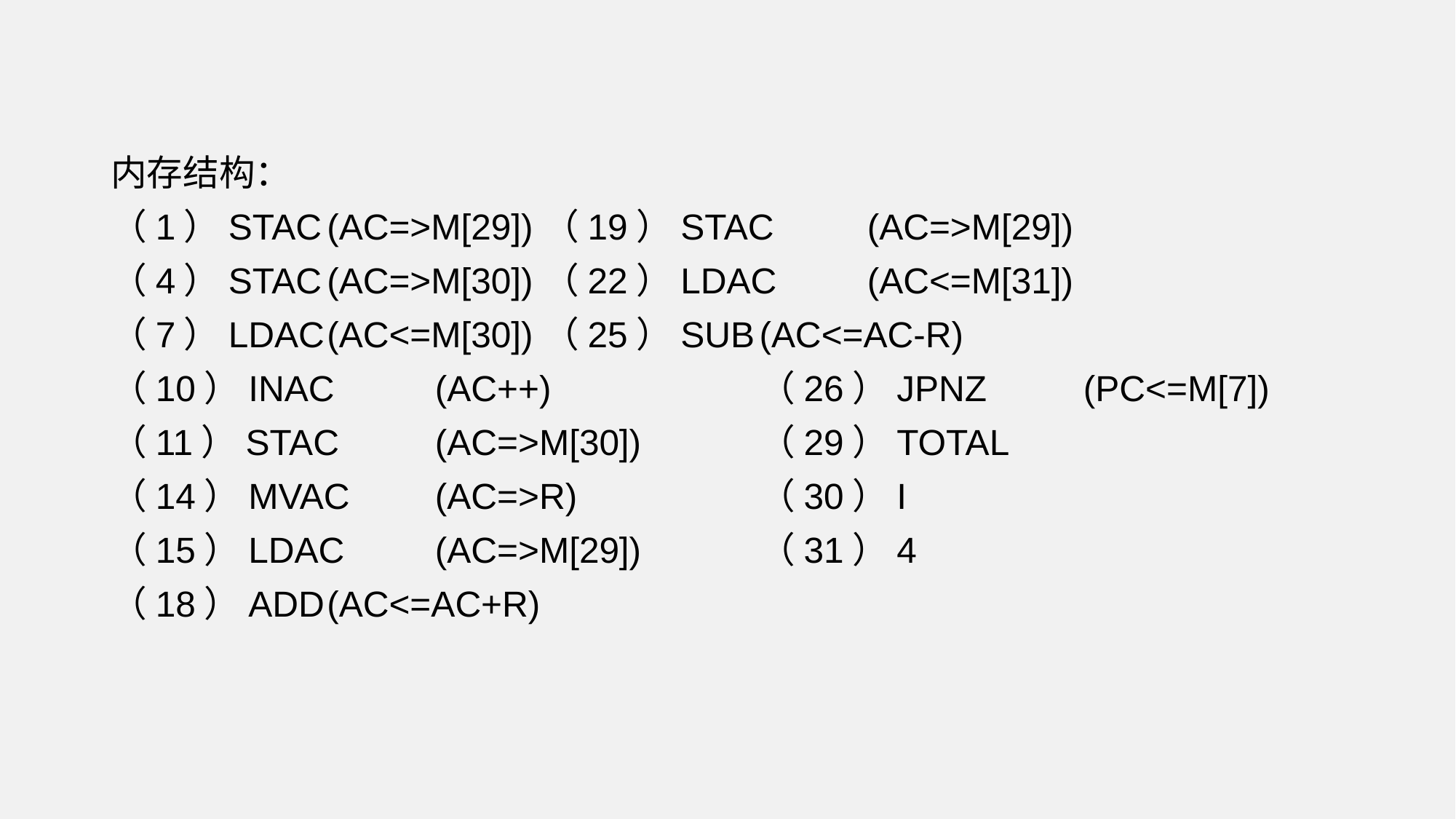

内存结构：
（1）STAC	(AC=>M[29])			（19）STAC	(AC=>M[29])
（4）STAC	(AC=>M[30])			（22）LDAC	(AC<=M[31])
（7）LDAC	(AC<=M[30])			（25）SUB	(AC<=AC-R)
（10）INAC	(AC++)			（26）JPNZ	(PC<=M[7])
（11）STAC	(AC=>M[30])			（29）TOTAL
（14）MVAC	(AC=>R)			（30）I
（15）LDAC	(AC=>M[29])			（31）4
（18）ADD	(AC<=AC+R)